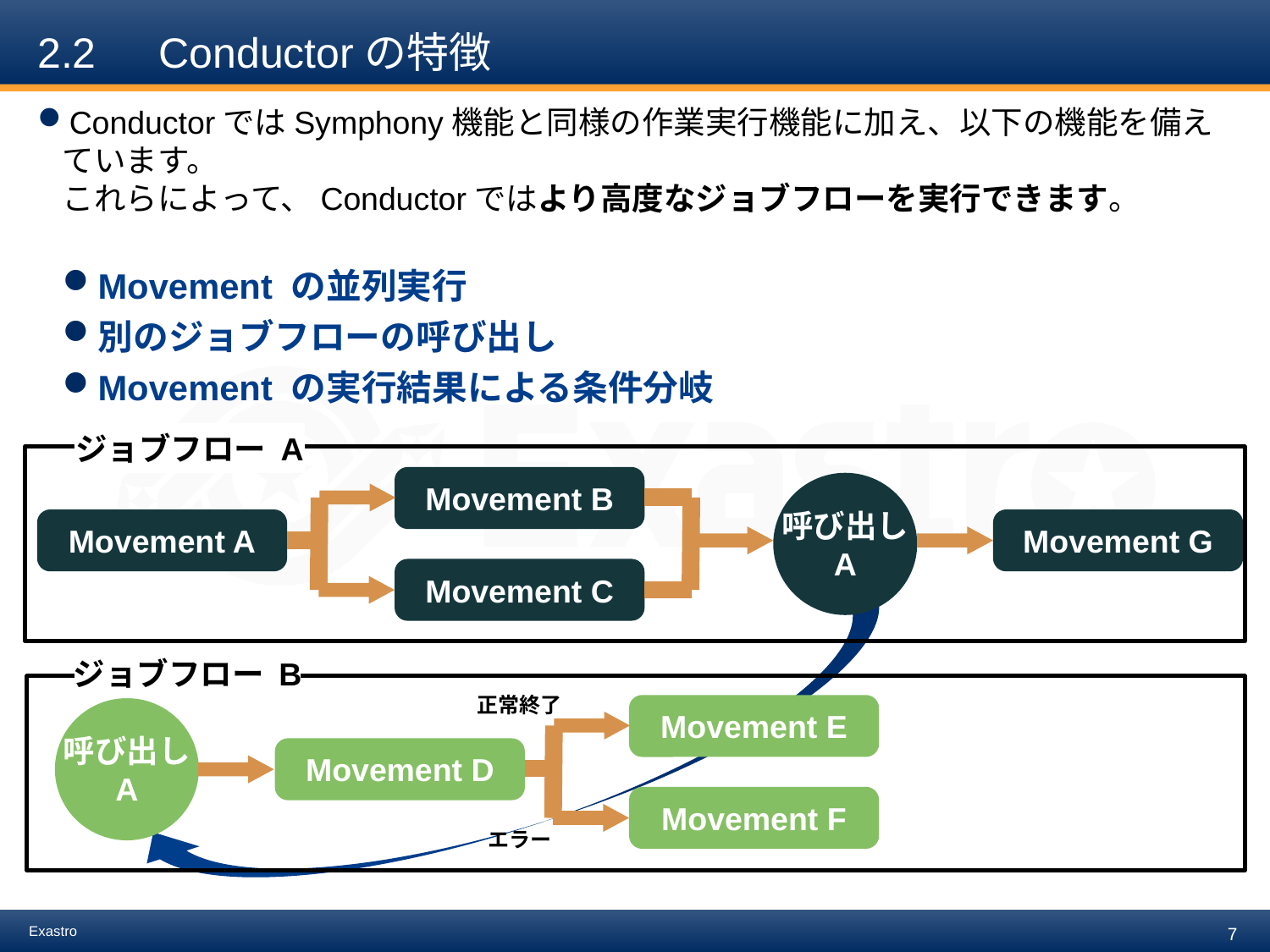

# 2.2　Conductorの特徴
ConductorではSymphony機能と同様の作業実行機能に加え、以下の機能を備えています。
これらによって、Conductorではより高度なジョブフローを実行できます。
Movement の並列実行
別のジョブフローの呼び出し
Movement の実行結果による条件分岐

ジョブフロー A

Movement B
呼び出し
A

Movement G
Movement A

Movement C
ジョブフロー B

正常終了

Movement E
呼び出し
A

Movement D

Movement F
エラー